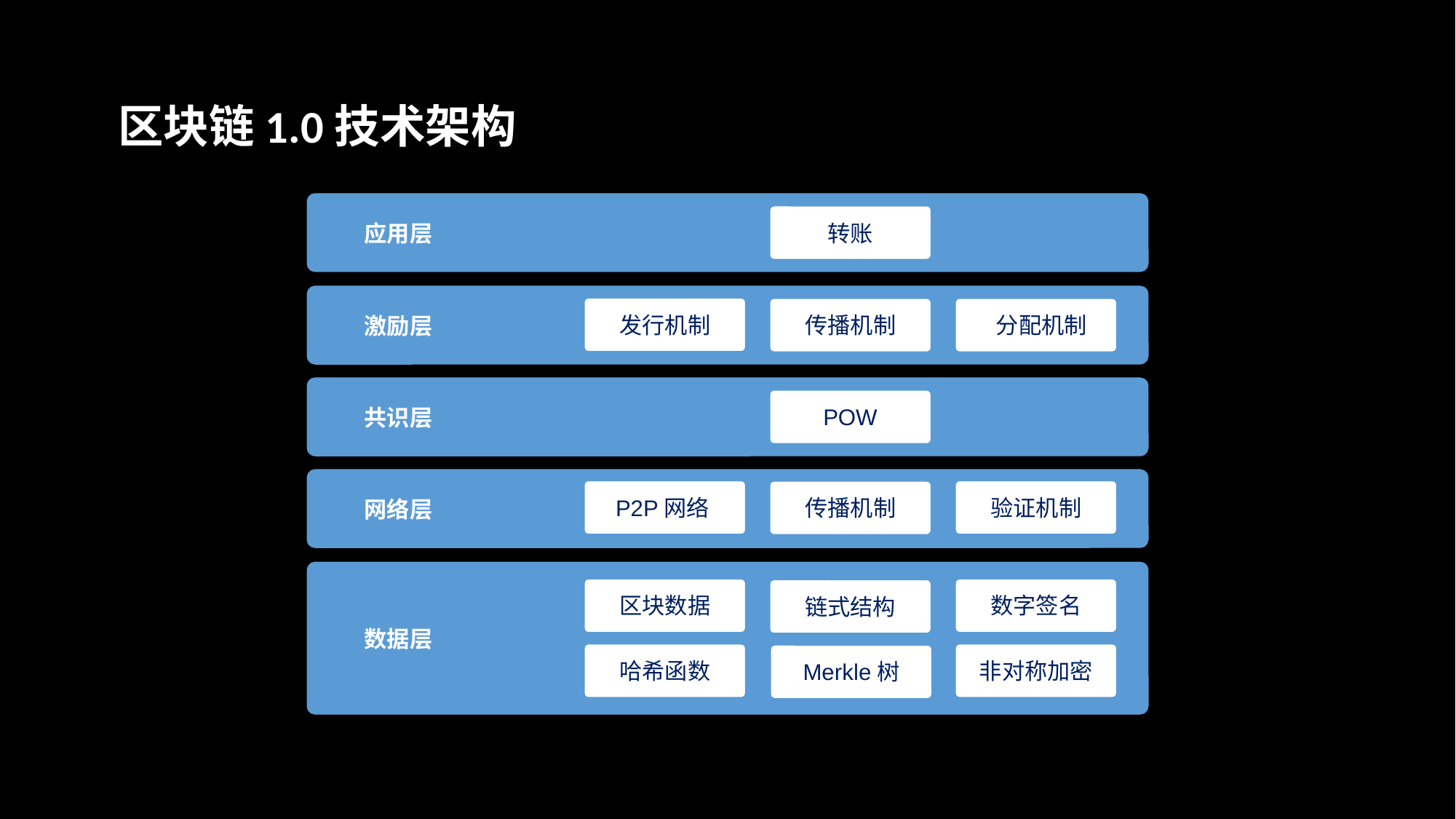

区块链1.0技术架构

应用层
转账

发行机制
分配机制
传播机制
激励层

POW
共识层

P2P网络
验证机制
传播机制
网络层

区块数据
数字签名
链式结构
数据层

哈希函数
非对称加密
Merkle树